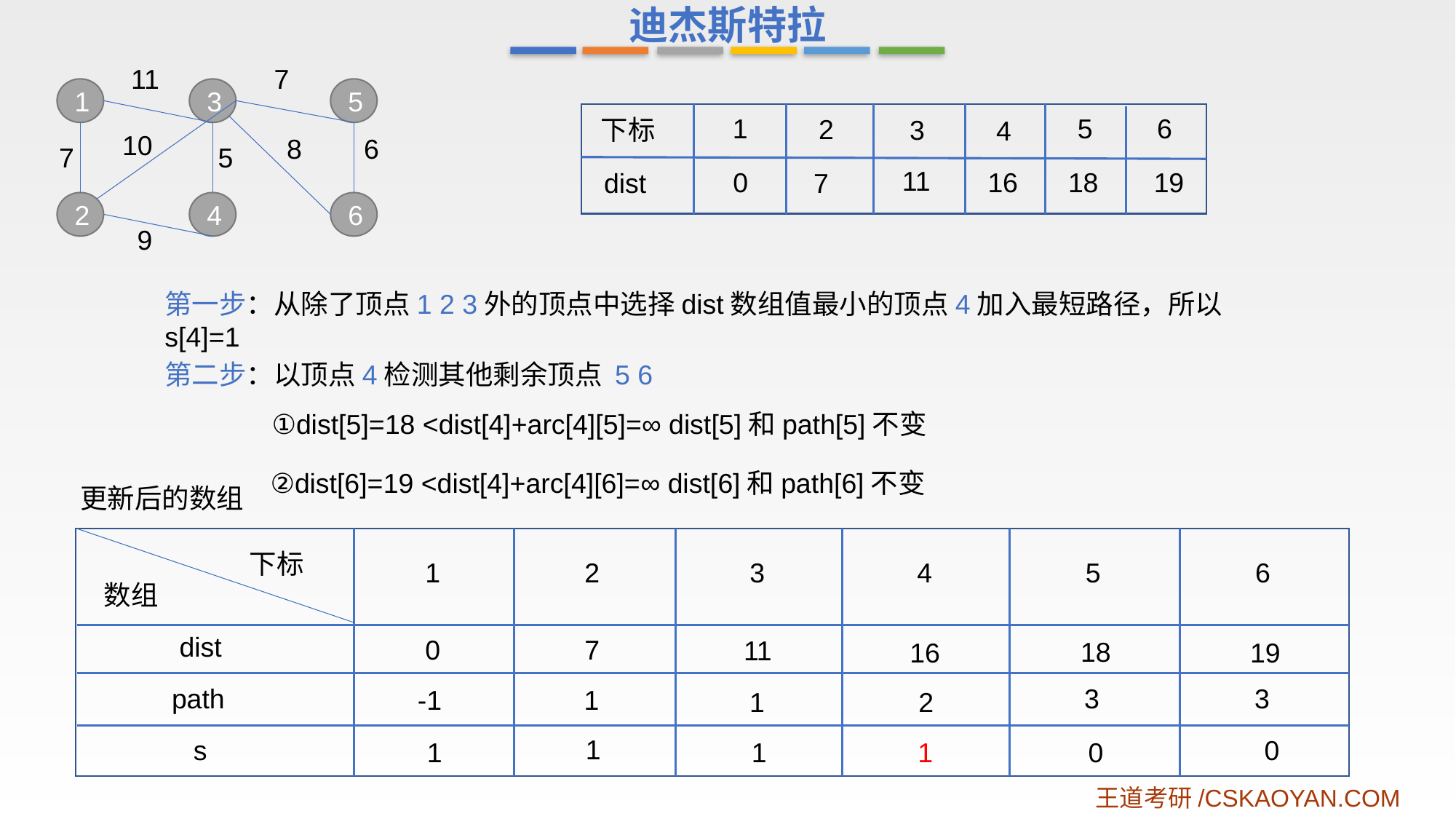

迪杰斯特拉

11
7
1
5
3

1
5
6
2
下标
3
4
10
8
6
7
5
11
16
18
19
0
7
dist
2
4
6
9
第一步：从除了顶点1 2 3外的顶点中选择dist数组值最小的顶点4加入最短路径，所以s[4]=1
第二步：以顶点4检测其他剩余顶点 5 6
①dist[5]=18 <dist[4]+arc[4][5]=∞ dist[5]和path[5]不变
②dist[6]=19 <dist[4]+arc[4][6]=∞ dist[6]和path[6]不变
更新后的数组

下标
2
3
4
5
6
1
数组
dist
0
7
11
18
16
19
3
3
path
-1
1
2
1
1
s
0
1
1
1
0
王道考研/CSKAOYAN.COM